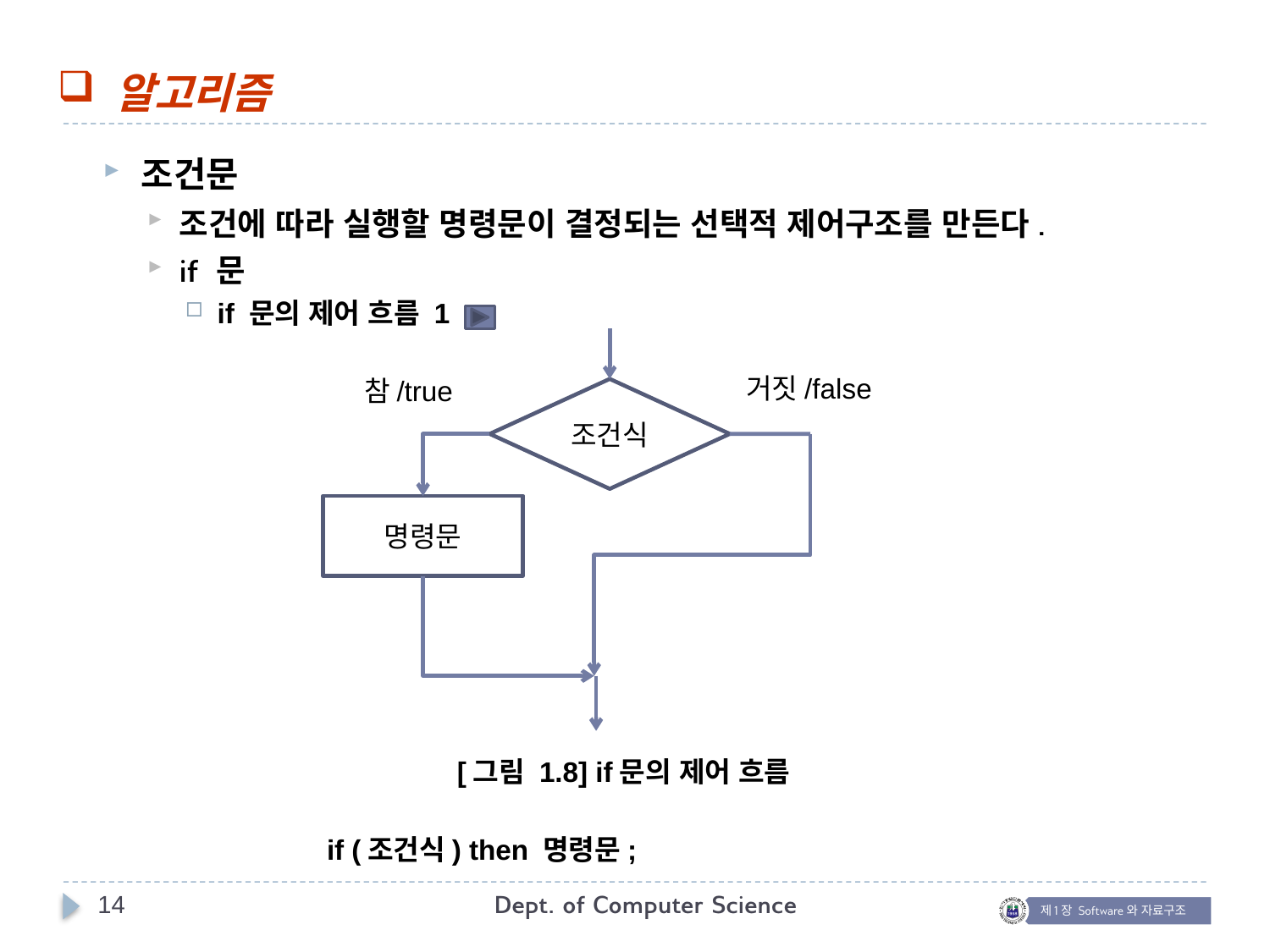

알고리즘
조건문
조건에 따라 실행할 명령문이 결정되는 선택적 제어구조를 만든다.
if 문
if 문의 제어 흐름 1

형식 :

거짓/false
참/true
조건식

명령문
[그림 1.8] if문의 제어 흐름
if (조건식) then 명령문;
14
Dept. of Computer Science